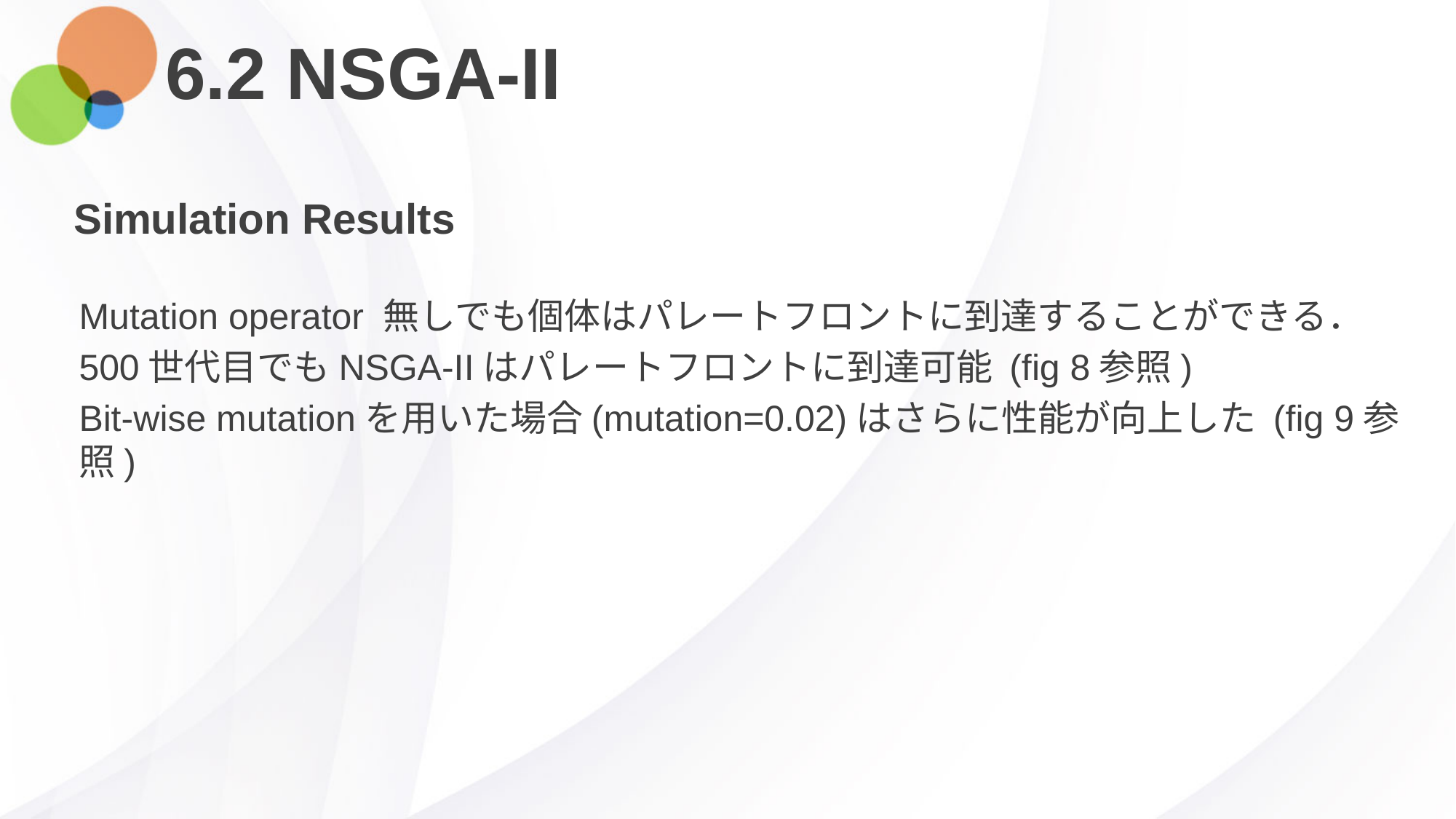

# 6.2 NSGA-II
Simulation Results
Mutation operator 無しでも個体はパレートフロントに到達することができる．
500世代目でもNSGA-IIはパレートフロントに到達可能 (fig 8参照)
Bit-wise mutationを用いた場合(mutation=0.02)はさらに性能が向上した (fig 9参照)